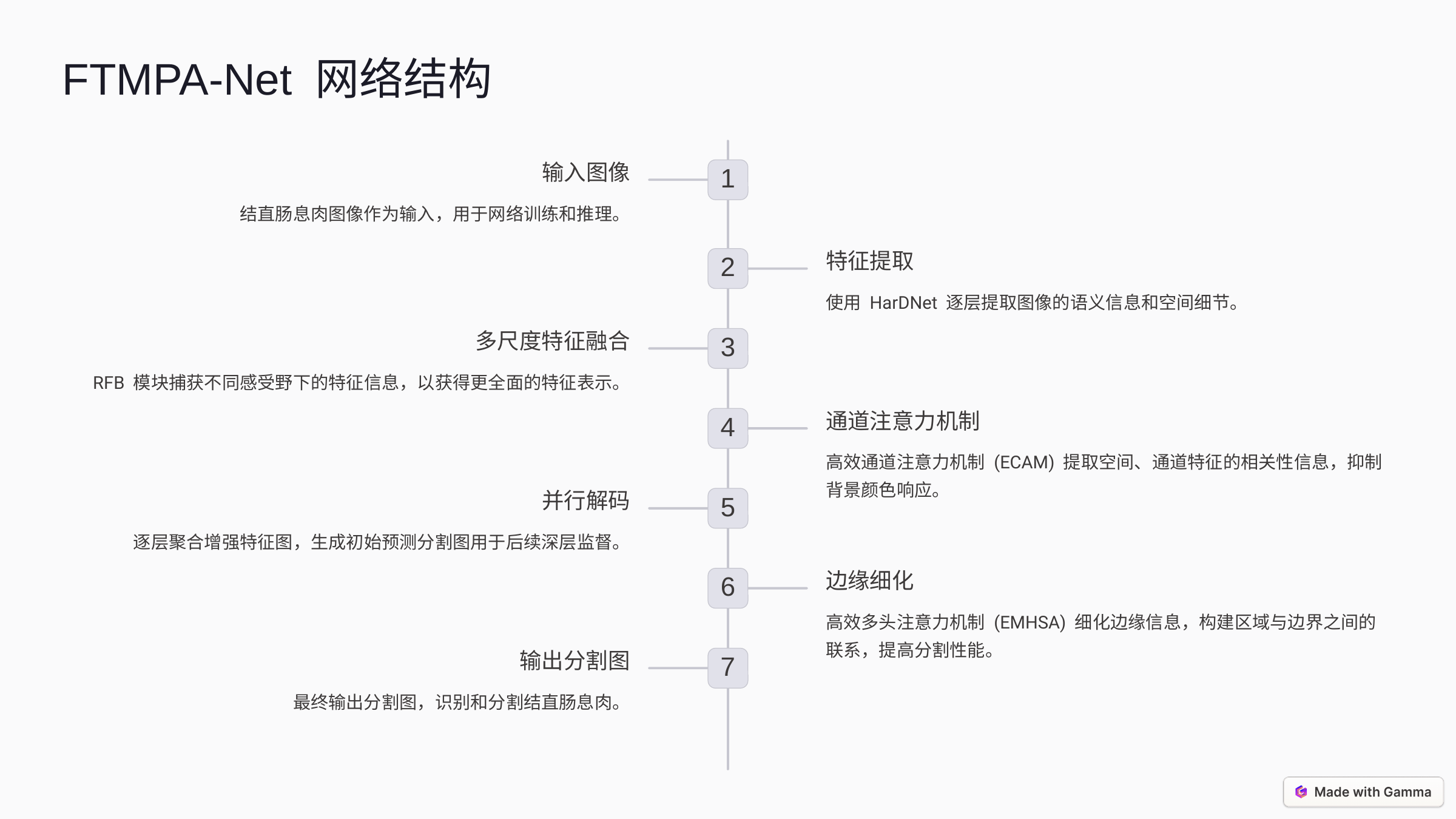

FTMPA-Net 网络结构

输入图像

1

结直肠息肉图像作为输入，用于网络训练和推理。
特征提取

2

使用 HarDNet 逐层提取图像的语义信息和空间细节。
多尺度特征融合

3

RFB 模块捕获不同感受野下的特征信息，以获得更全面的特征表示。
通道注意力机制

4

高效通道注意力机制 (ECAM) 提取空间、通道特征的相关性信息，抑制背景颜色响应。
并行解码

5

逐层聚合增强特征图，生成初始预测分割图用于后续深层监督。
边缘细化

6

高效多头注意力机制 (EMHSA) 细化边缘信息，构建区域与边界之间的联系，提高分割性能。
输出分割图

7

最终输出分割图，识别和分割结直肠息肉。